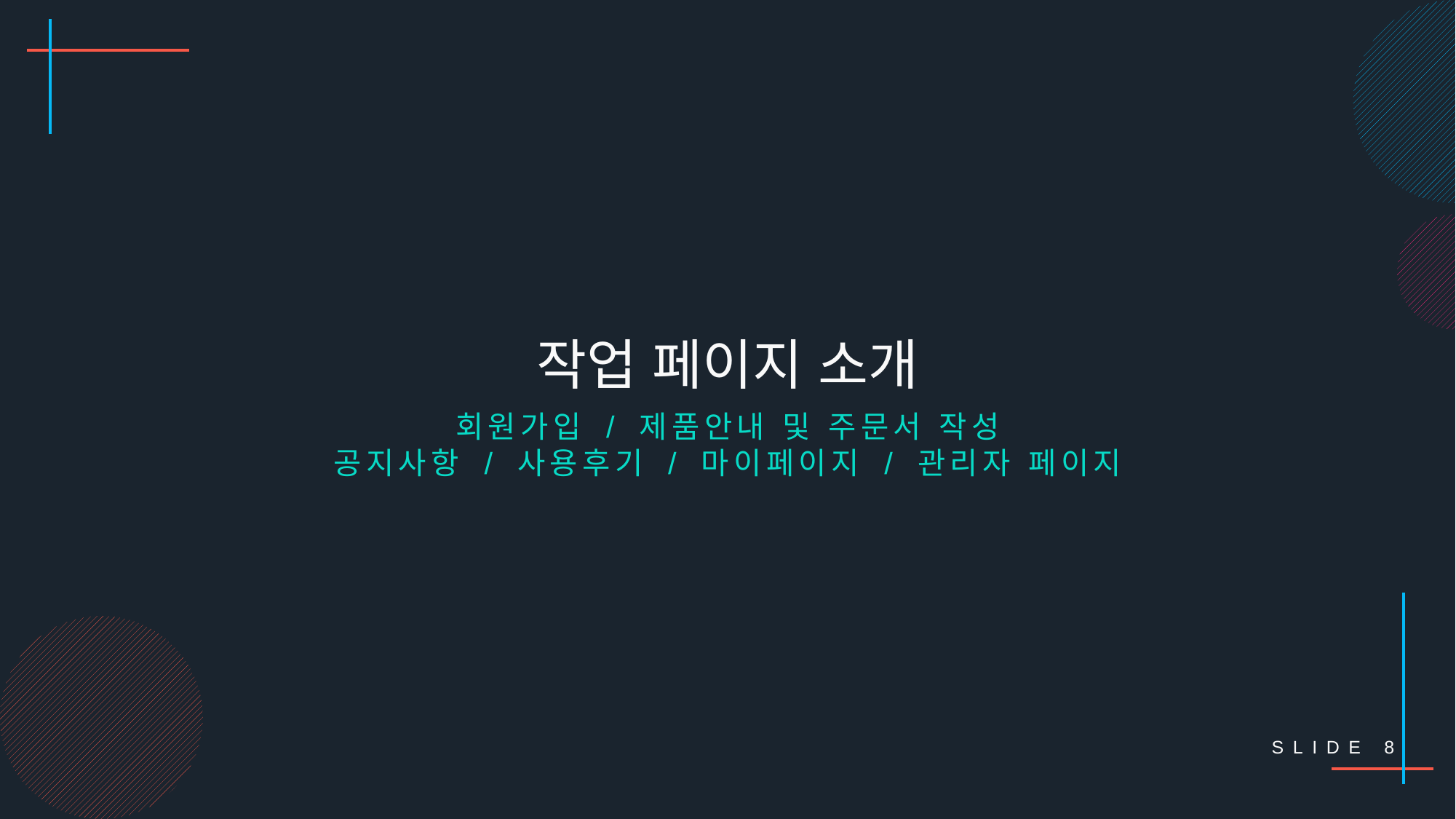

작업 페이지 소개
회원가입 / 제품안내 및 주문서 작성
공지사항 / 사용후기 / 마이페이지 / 관리자 페이지